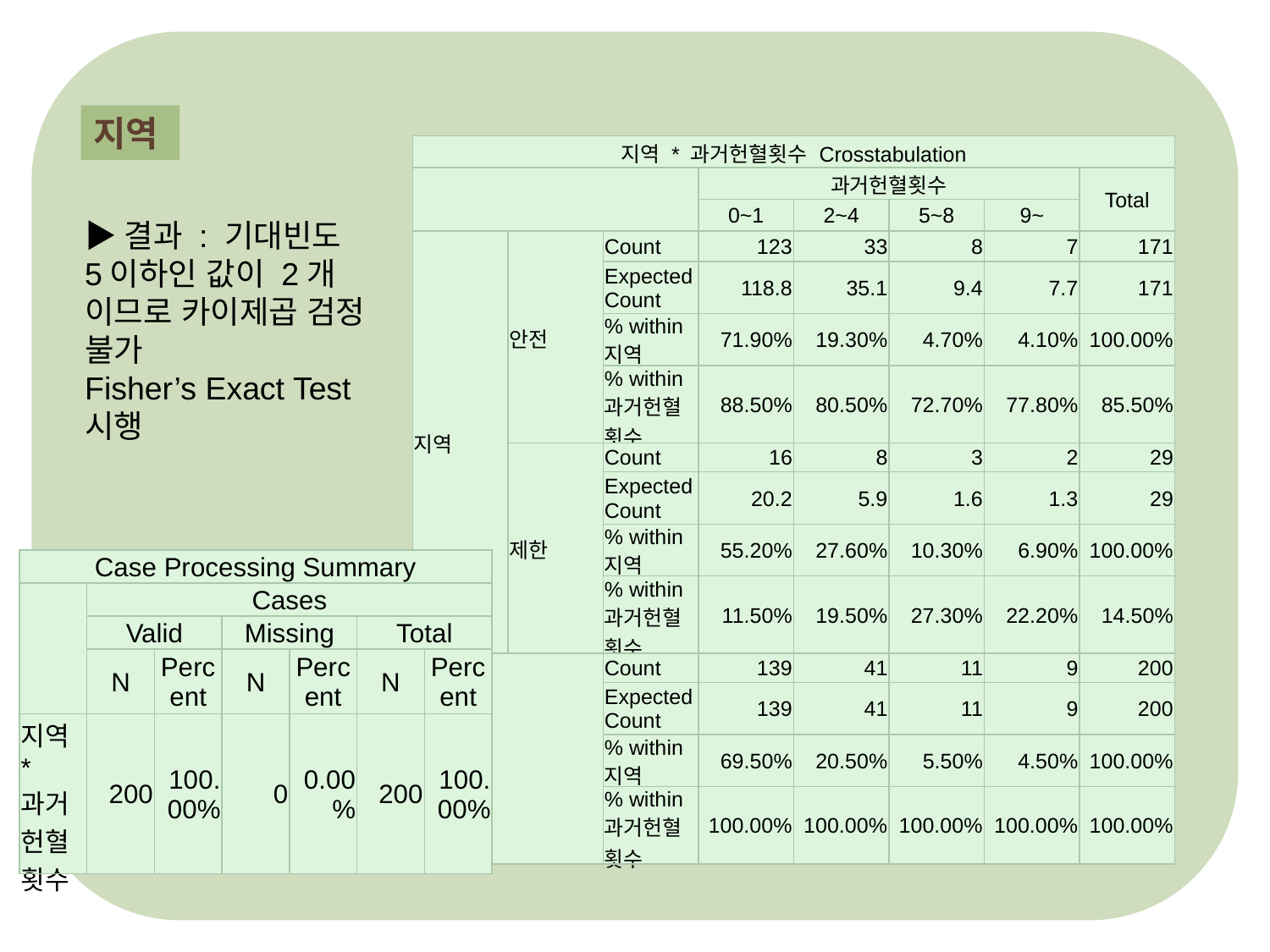

지역
| 지역 \* 과거헌혈횟수 Crosstabulation |  |  |  |  |  |  |  |
| --- | --- | --- | --- | --- | --- | --- | --- |
|  |  |  | 과거헌혈횟수 |  |  |  | Total |
|  |  |  | 0~1 | 2~4 | 5~8 | 9~ |  |
| 지역 | 안전 | Count | 123 | 33 | 8 | 7 | 171 |
|  |  | Expected Count | 118.8 | 35.1 | 9.4 | 7.7 | 171 |
|  |  | % within 지역 | 71.90% | 19.30% | 4.70% | 4.10% | 100.00% |
|  |  | % within 과거헌혈횟수 | 88.50% | 80.50% | 72.70% | 77.80% | 85.50% |
|  | 제한 | Count | 16 | 8 | 3 | 2 | 29 |
|  |  | Expected Count | 20.2 | 5.9 | 1.6 | 1.3 | 29 |
|  |  | % within 지역 | 55.20% | 27.60% | 10.30% | 6.90% | 100.00% |
|  |  | % within 과거헌혈횟수 | 11.50% | 19.50% | 27.30% | 22.20% | 14.50% |
| Total |  | Count | 139 | 41 | 11 | 9 | 200 |
|  |  | Expected Count | 139 | 41 | 11 | 9 | 200 |
|  |  | % within 지역 | 69.50% | 20.50% | 5.50% | 4.50% | 100.00% |
|  |  | % within 과거헌혈횟수 | 100.00% | 100.00% | 100.00% | 100.00% | 100.00% |
▶결과 : 기대빈도 5이하인 값이 2개 이므로 카이제곱 검정 불가
Fisher’s Exact Test 시행

| Case Processing Summary |  |  |  |  |  |  |
| --- | --- | --- | --- | --- | --- | --- |
|  | Cases |  |  |  |  |  |
|  | Valid |  | Missing |  | Total |  |
|  | N | Percent | N | Percent | N | Percent |
| 지역 \* 과거헌혈횟수 | 200 | 100.00% | 0 | 0.00% | 200 | 100.00% |